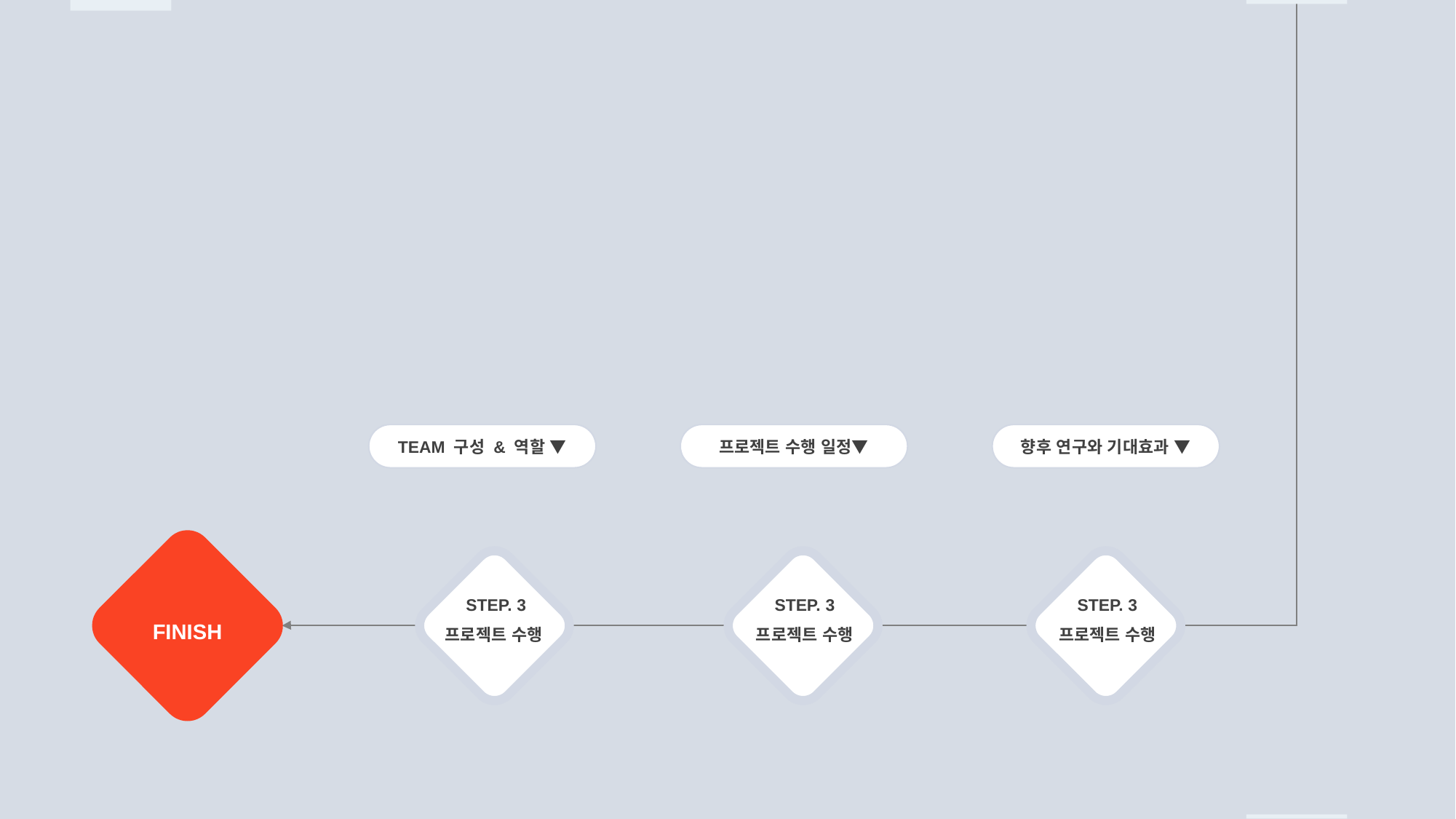

TEAM 구성 & 역할 ▼
프로젝트 수행 일정▼
향후 연구와 기대효과 ▼

STEP. 3
프로젝트 수행

STEP. 3
프로젝트 수행

STEP. 3
프로젝트 수행
FINISH